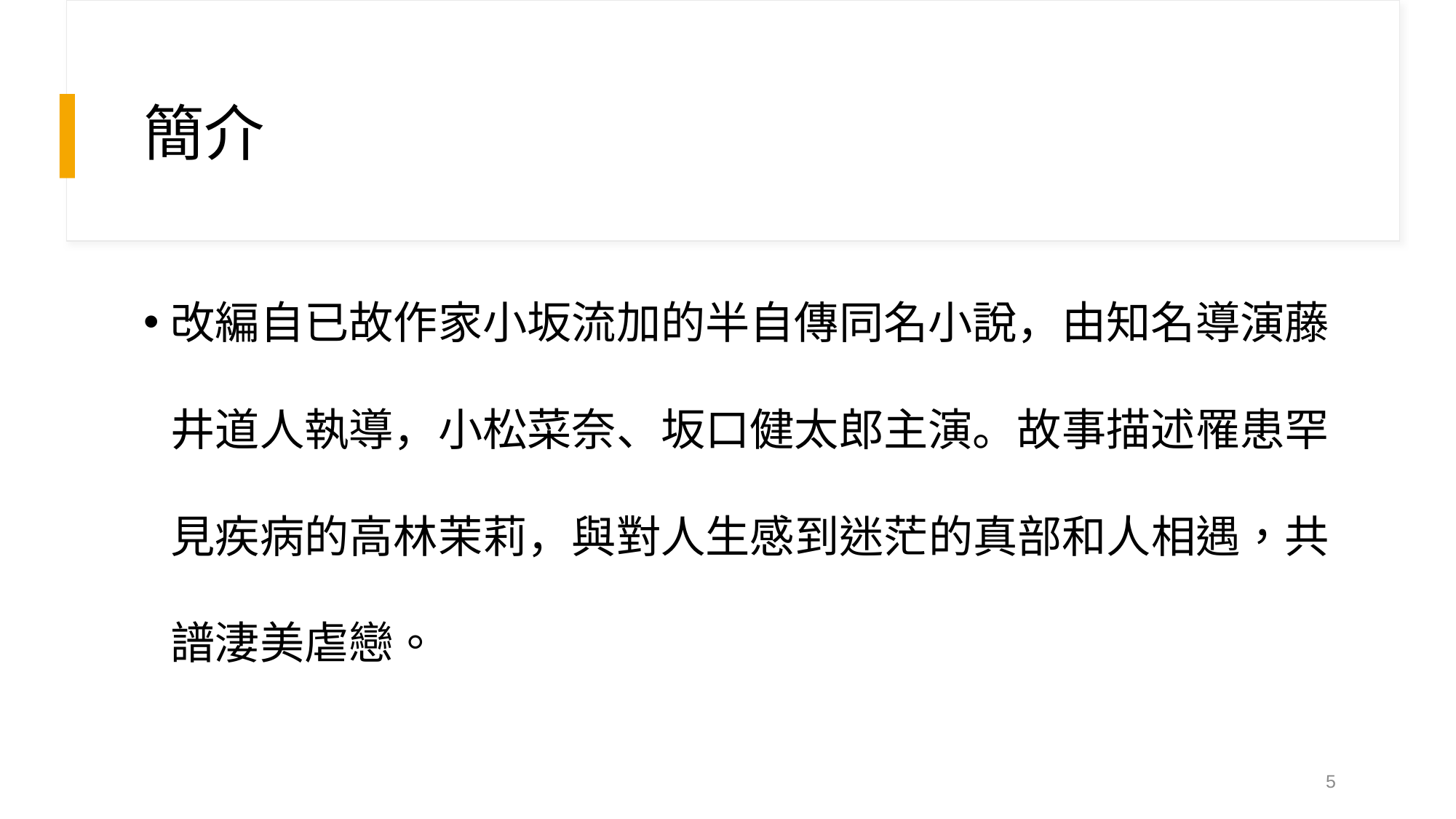

# 簡介
改編自已故作家小坂流加的半自傳同名小說，由知名導演藤井道人執導，小松菜奈、坂口健太郎主演。故事描述罹患罕見疾病的高林茉莉，與對人生感到迷茫的真部和人相遇，共譜淒美虐戀。
5